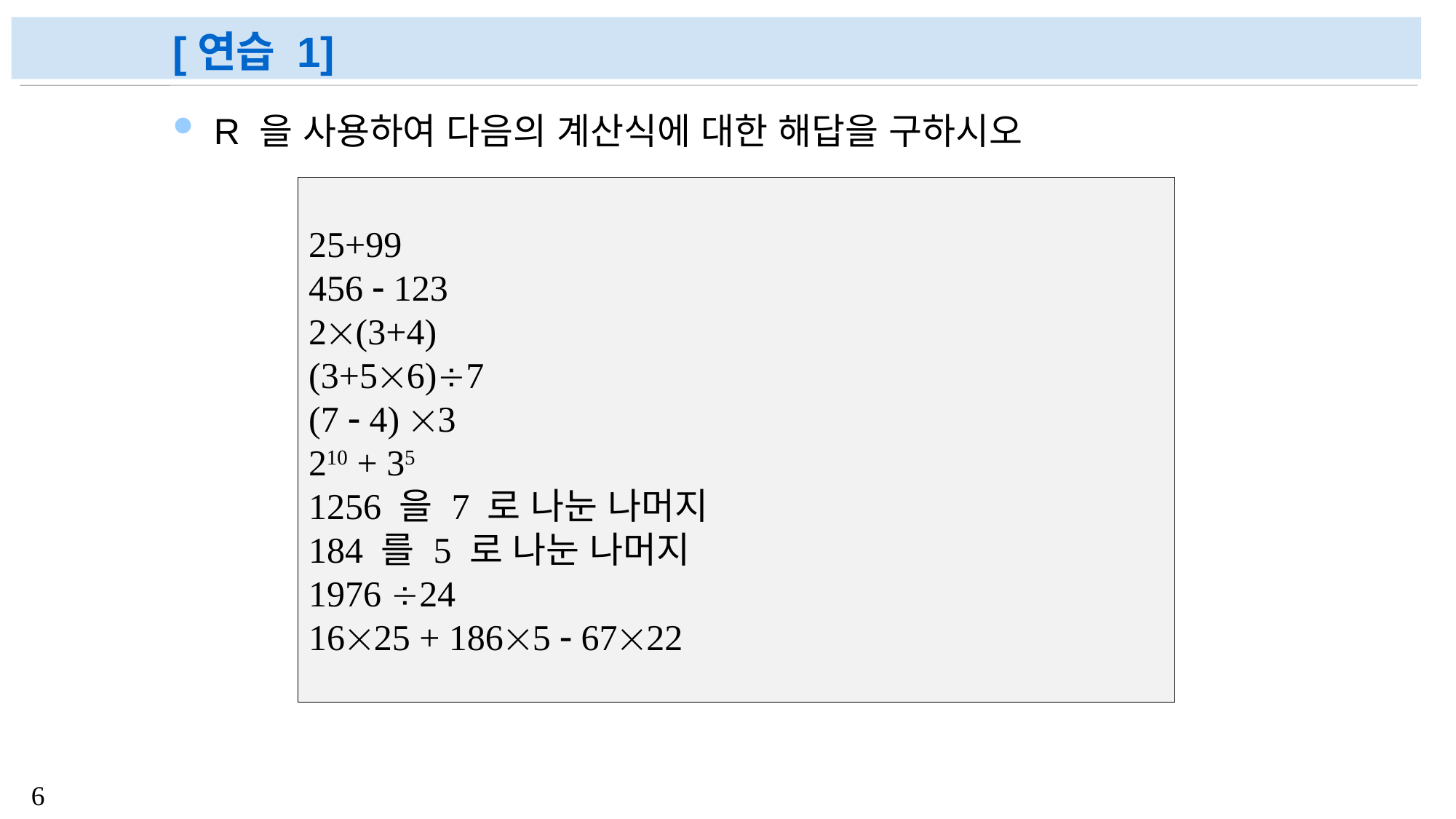

# [연습 1]
R 을 사용하여 다음의 계산식에 대한 해답을 구하시오

25+99
456 − 123
2×(3+4)
(3+5×6)÷7
(7 − 4) ×3
210 + 35
1256 을 7 로 나눈 나머지
184 를 5 로 나눈 나머지
1976 ÷24
16×25 + 186×5 − 67×22